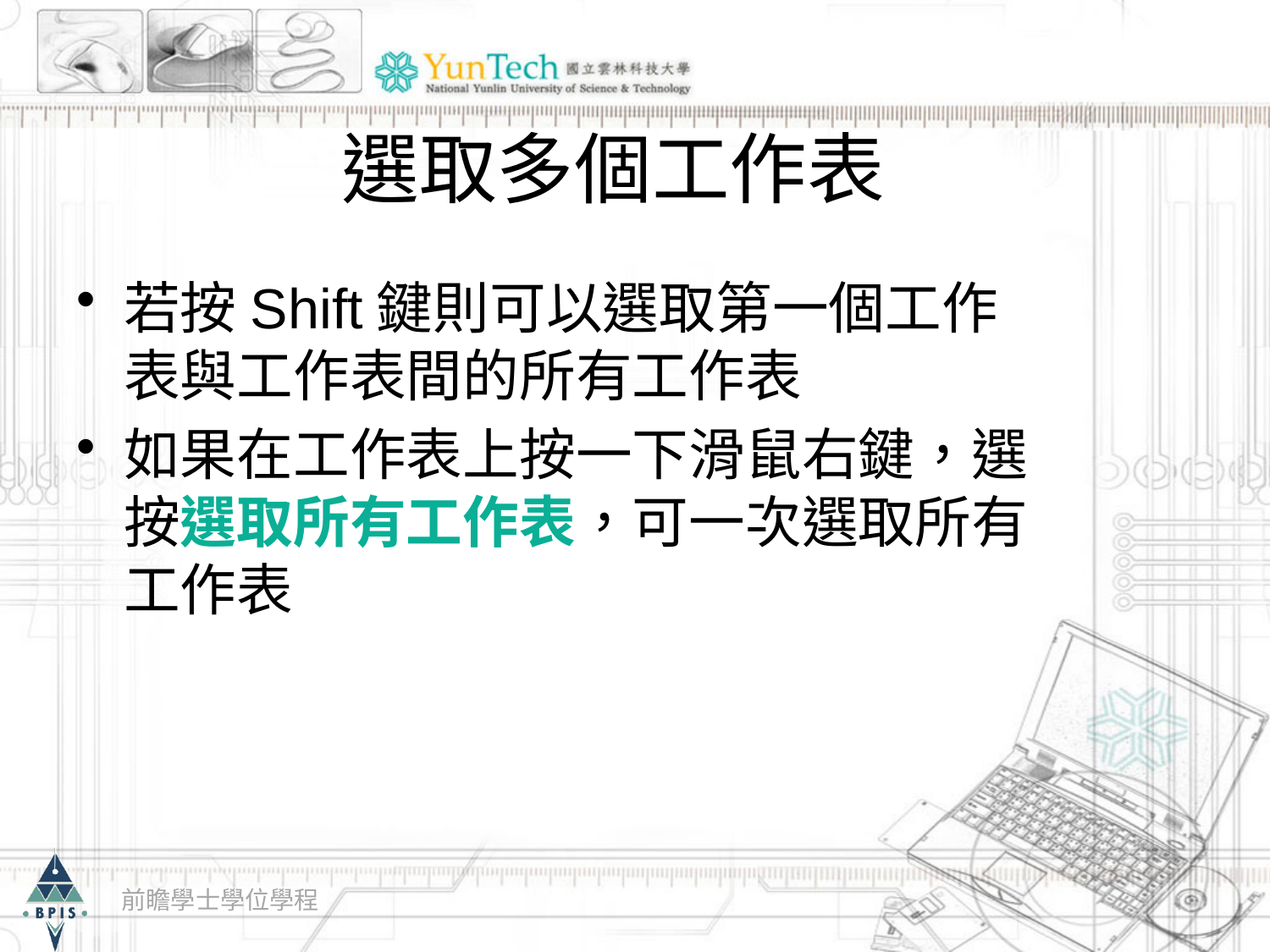

# 選取多個工作表
若按Shift鍵則可以選取第一個工作表與工作表間的所有工作表
如果在工作表上按一下滑鼠右鍵，選按選取所有工作表，可一次選取所有工作表